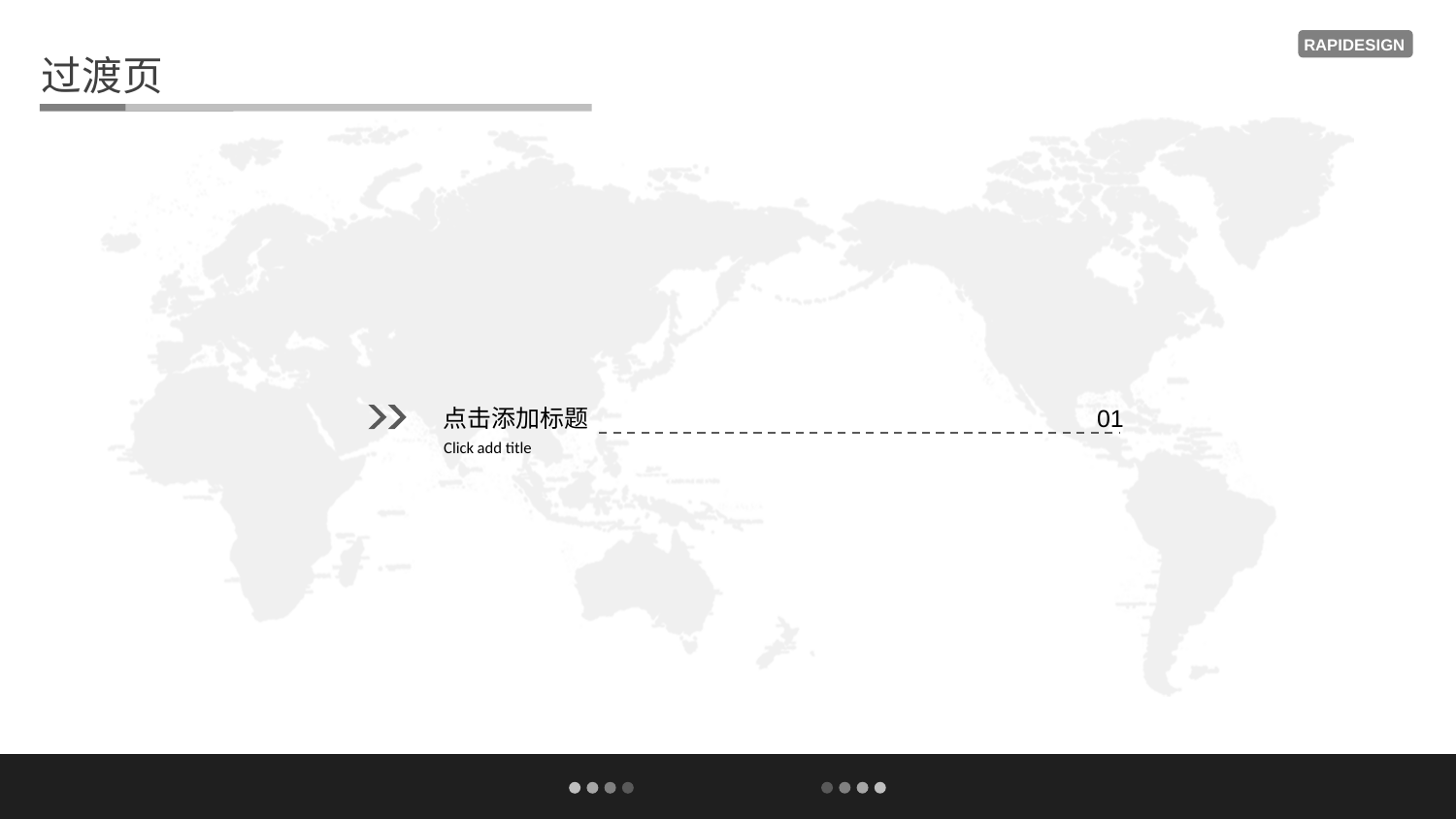

过渡页
点击添加标题
0
1

Click add title